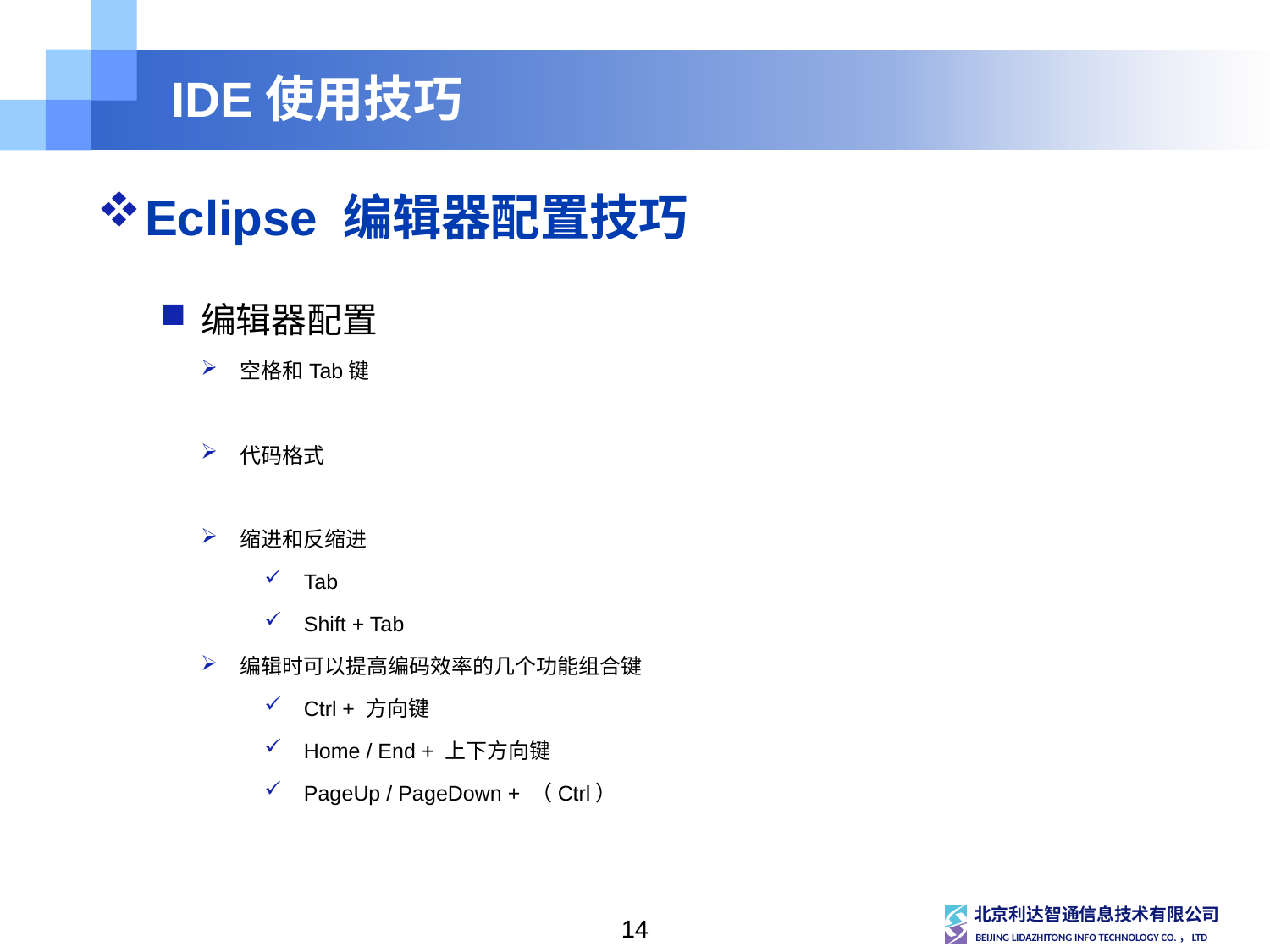

# IDE使用技巧
Eclipse 编辑器配置技巧

编辑器配置
空格和Tab键

代码格式

缩进和反缩进
Tab
Shift + Tab
编辑时可以提高编码效率的几个功能组合键
Ctrl + 方向键
Home / End + 上下方向键
PageUp / PageDown + （Ctrl）
14